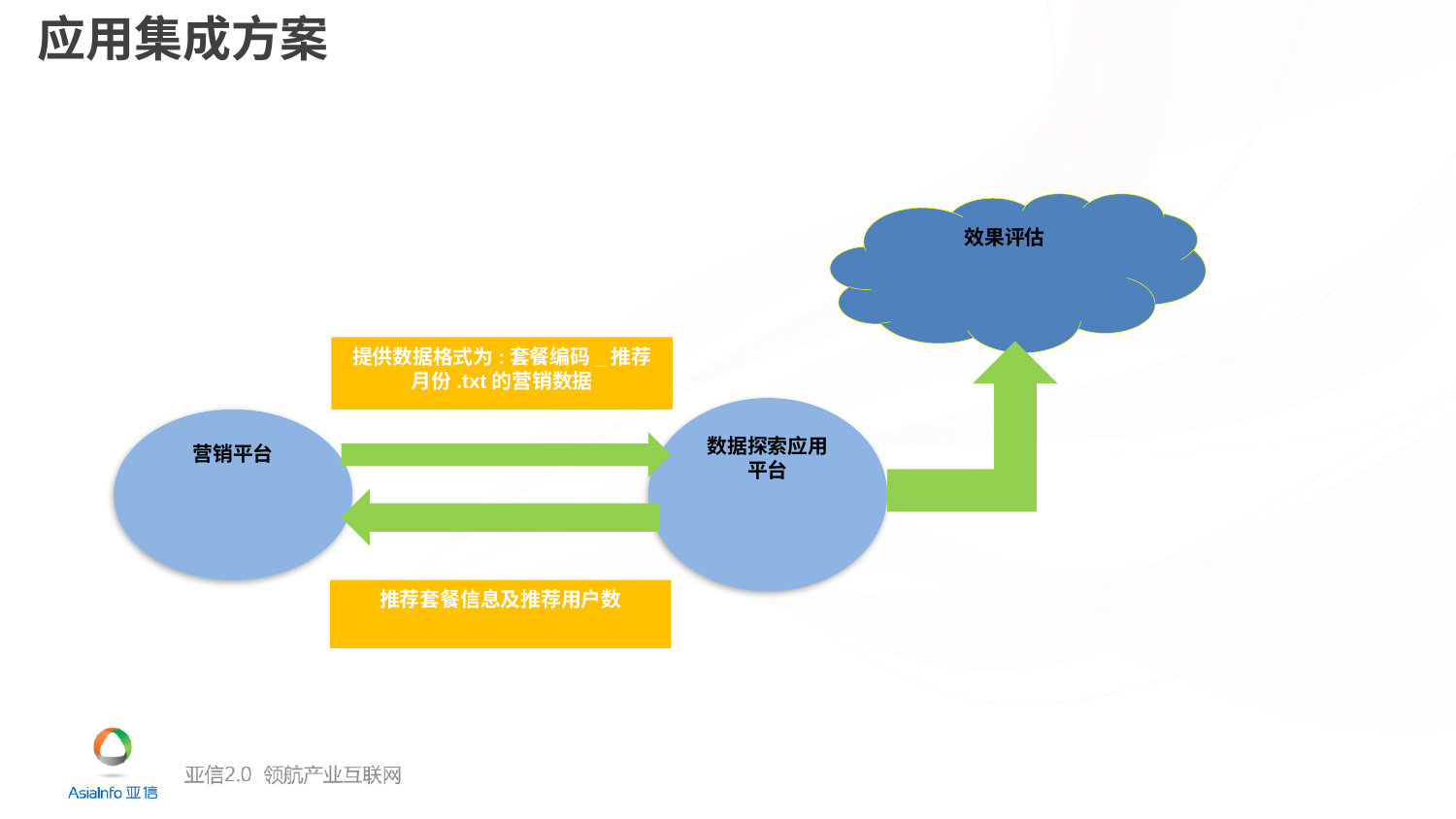

应用集成方案

效果评估
提供数据格式为:套餐编码_推荐月份.txt的营销数据

数据探索应用平台
营销平台

推荐套餐信息及推荐用户数